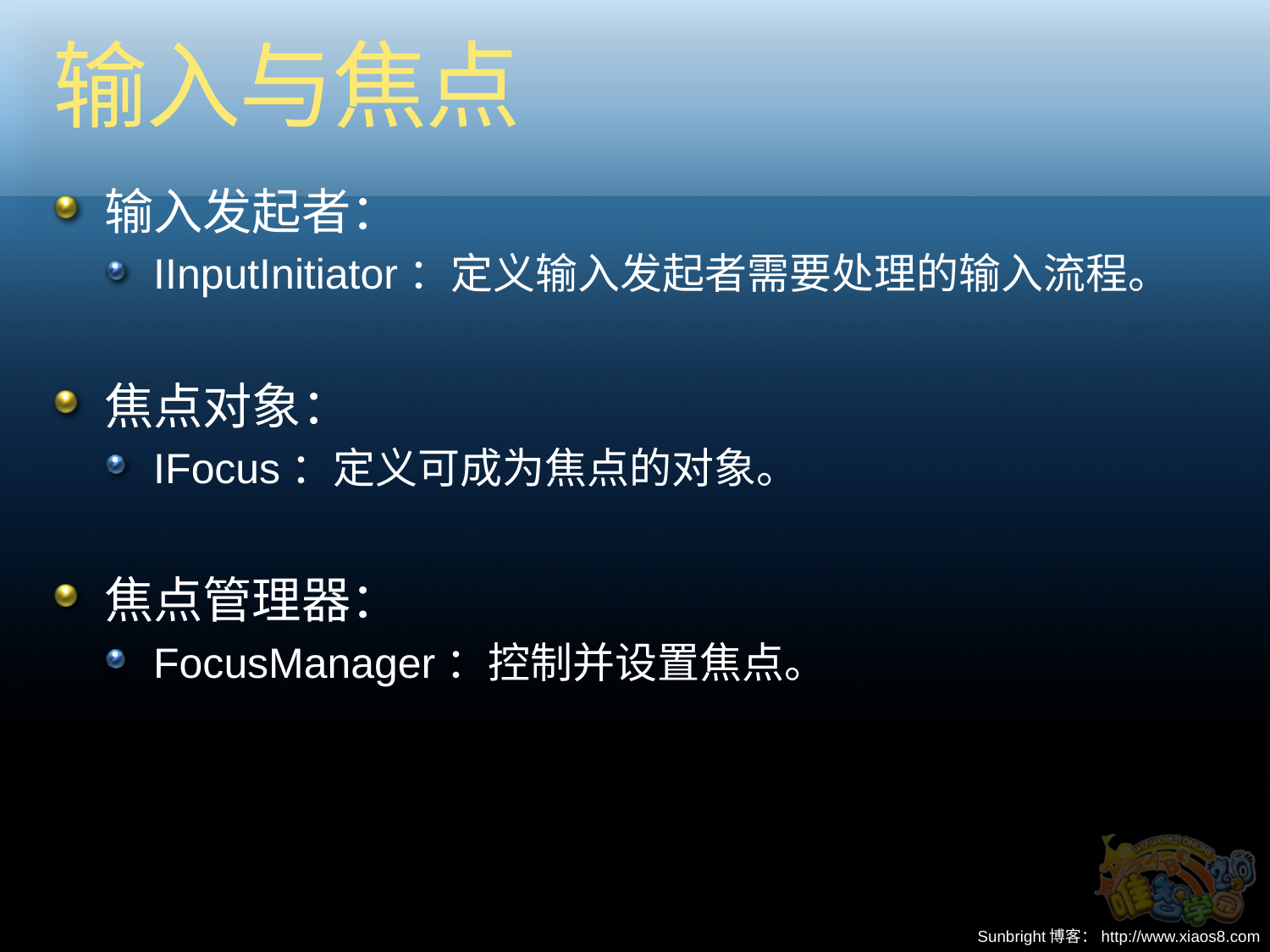

# 输入与焦点
输入发起者：
IInputInitiator：定义输入发起者需要处理的输入流程。

焦点对象：
IFocus：定义可成为焦点的对象。

焦点管理器：
FocusManager：控制并设置焦点。